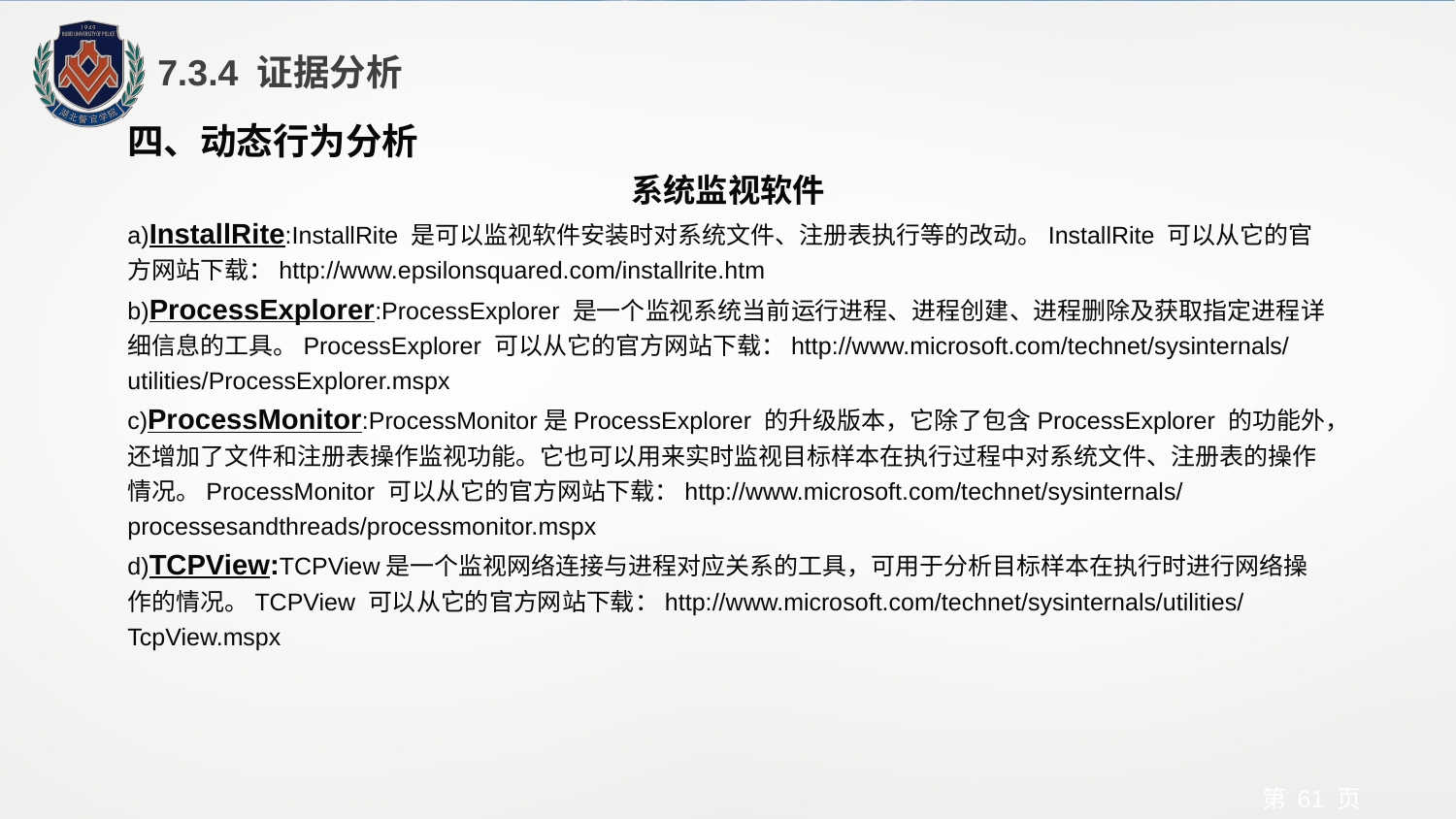

7.3.4 证据分析
四、动态行为分析
系统监视软件
a)InstallRite:InstallRite 是可以监视软件安装时对系统文件、注册表执行等的改动。InstallRite 可以从它的官方网站下载：http://www.epsilonsquared.com/installrite.htm
b)ProcessExplorer:ProcessExplorer 是一个监视系统当前运行进程、进程创建、进程删除及获取指定进程详细信息的工具。ProcessExplorer 可以从它的官方网站下载：http://www.microsoft.com/technet/sysinternals/utilities/ProcessExplorer.mspx
c)ProcessMonitor:ProcessMonitor是ProcessExplorer 的升级版本，它除了包含ProcessExplorer 的功能外，还增加了文件和注册表操作监视功能。它也可以用来实时监视目标样本在执行过程中对系统文件、注册表的操作情况。ProcessMonitor 可以从它的官方网站下载：http://www.microsoft.com/technet/sysinternals/processesandthreads/processmonitor.mspx
d)TCPView:TCPView是一个监视网络连接与进程对应关系的工具，可用于分析目标样本在执行时进行网络操作的情况。TCPView 可以从它的官方网站下载：http://www.microsoft.com/technet/sysinternals/utilities/TcpView.mspx